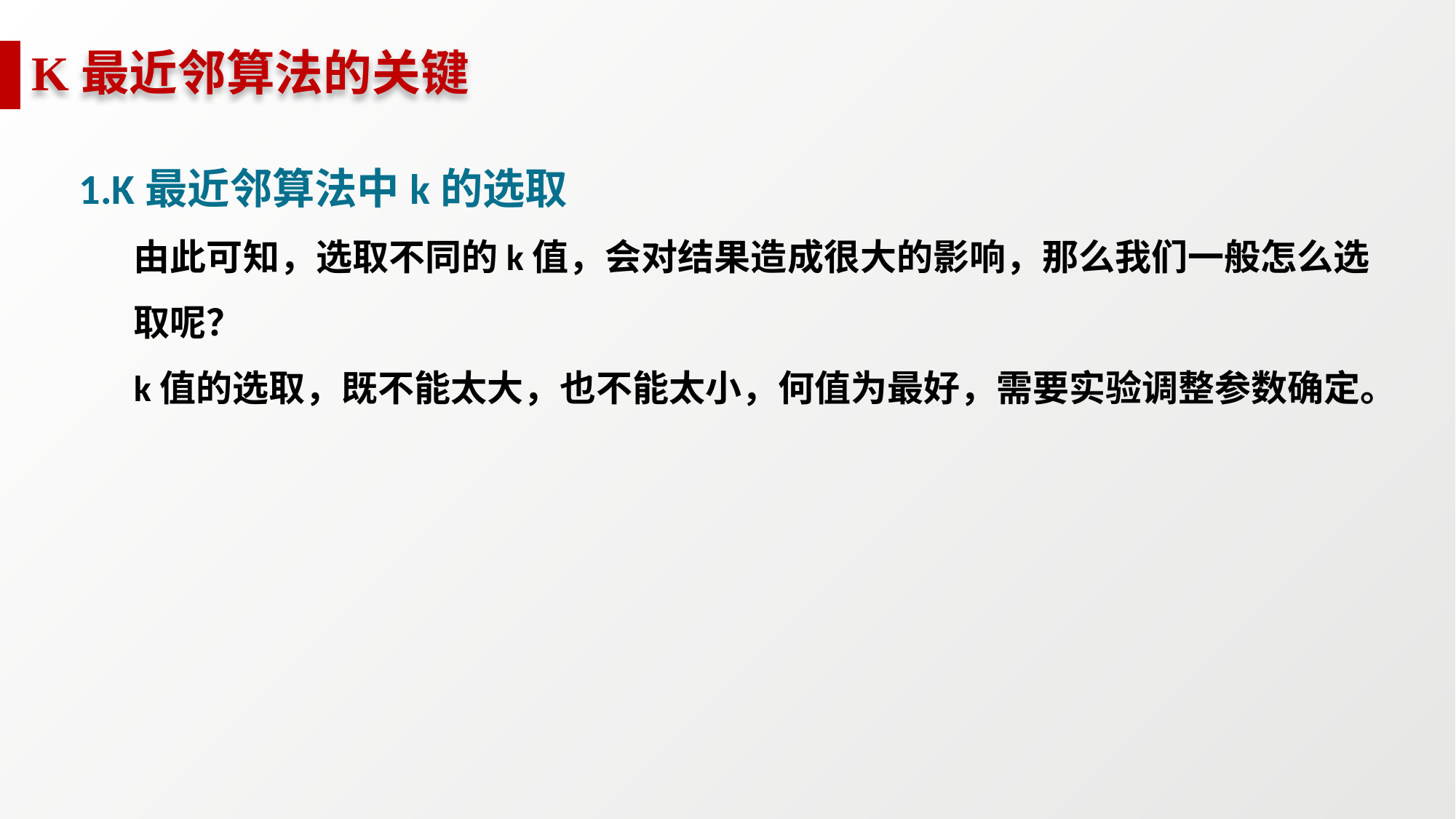

# K最近邻算法的关键
1.K最近邻算法中k的选取
由此可知，选取不同的k值，会对结果造成很大的影响，那么我们一般怎么选取呢？
k值的选取，既不能太大，也不能太小，何值为最好，需要实验调整参数确定。